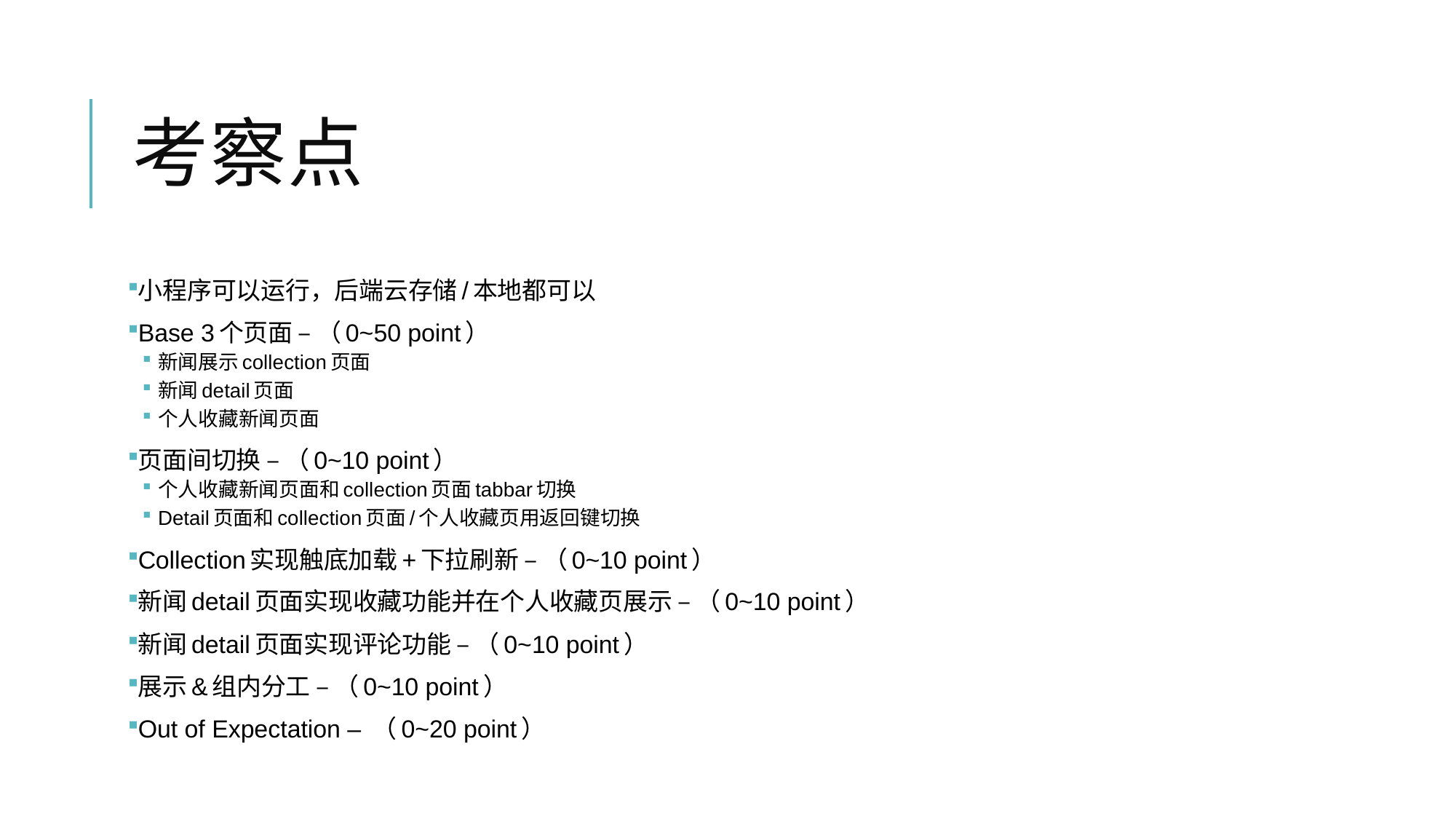

# 考察点
小程序可以运行，后端云存储/本地都可以
Base 3个页面 – （0~50 point）
新闻展示collection页面
新闻detail页面
个人收藏新闻页面
页面间切换 – （0~10 point）
个人收藏新闻页面和collection页面tabbar切换
Detail页面和collection页面/个人收藏页用返回键切换
Collection实现触底加载+下拉刷新 – （0~10 point）
新闻detail页面实现收藏功能并在个人收藏页展示 – （0~10 point）
新闻detail页面实现评论功能 – （0~10 point）
展示&组内分工 – （0~10 point）
Out of Expectation – （0~20 point）